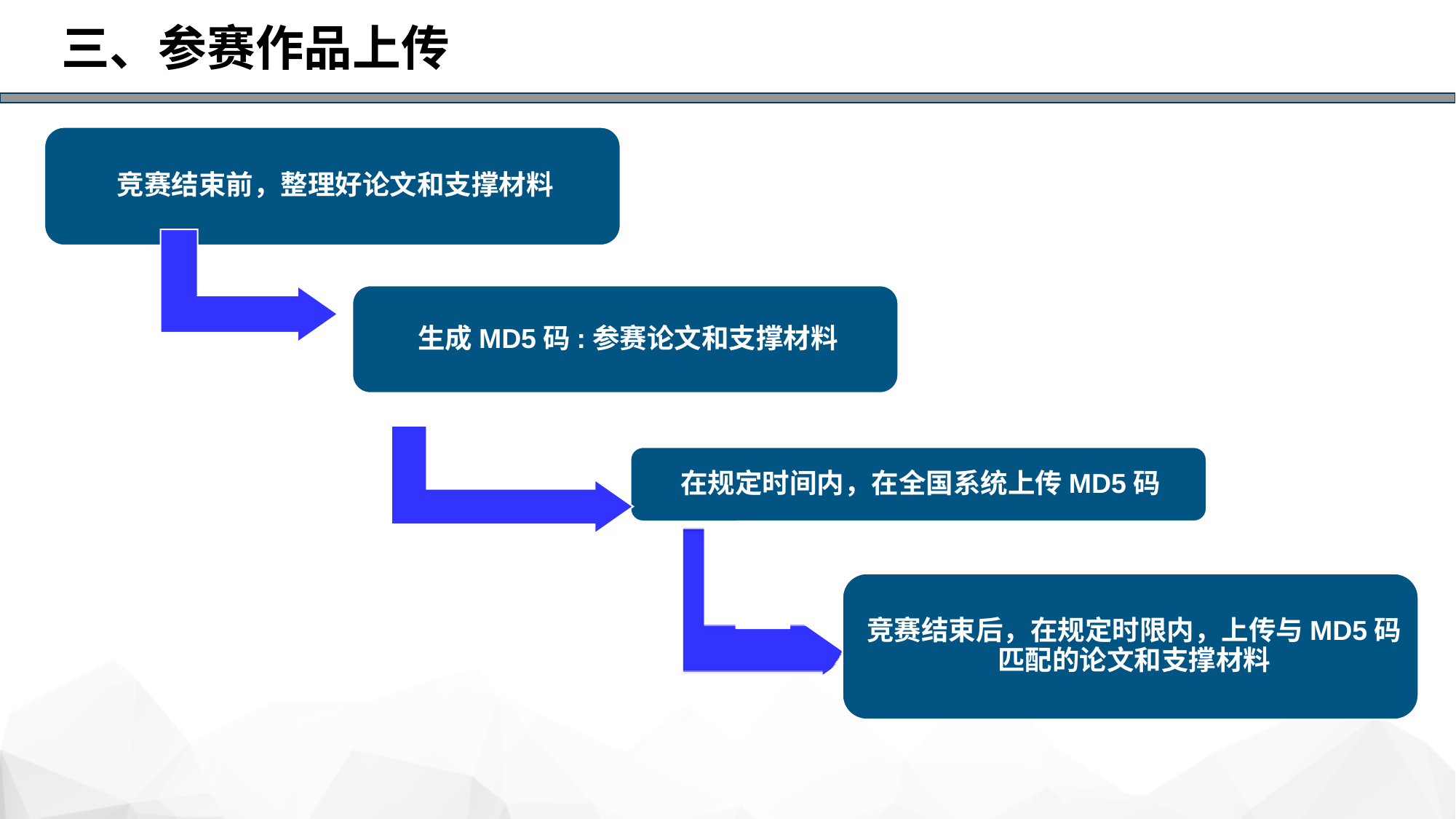

# 三、参赛作品上传

竞赛结束前，整理好论文和支撑材料
生成MD5码:参赛论文和支撑材料
在规定时间内，在全国系统上传MD5码
竞赛结束后，在规定时限内，上传与MD5码匹配的论文和支撑材料